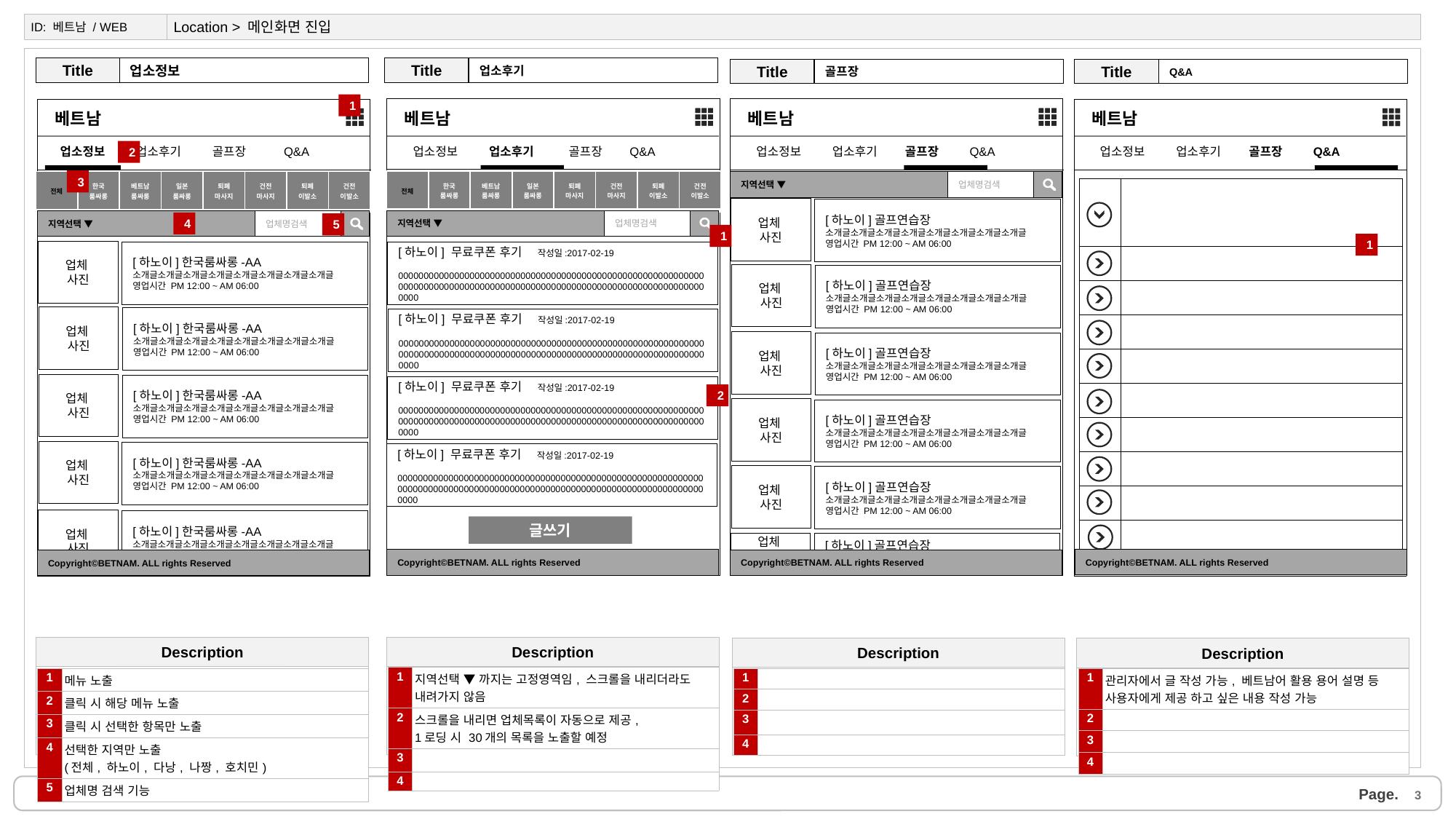

ID: 베트남 / WEB
Location > 메인화면 진입
업소정보
Title
업소후기
Title
Title
골프장
Title
Q&A
1
|  |
| --- |
|  |
| --- |
|  |
| --- |
|  |
| --- |
 베트남

   업소정보         업소후기          골프장       Q&A

 베트남

   업소정보         업소후기        골프장        Q&A

 베트남

  업소정보         업소후기         골프장          Q&A

 베트남

   업소정보         업소후기        골프장        Q&A

2
3
| 전체 | 한국 룸싸롱 | 베트남 룸싸롱 | 일본 룸싸롱 | 퇴폐 마사지 | 건전 마사지 | 퇴폐 이발소 | 건전 이발소 |
| --- | --- | --- | --- | --- | --- | --- | --- |
| 전체 | 한국 룸싸롱 | 베트남 룸싸롱 | 일본 룸싸롱 | 퇴폐 마사지 | 건전 마사지 | 퇴폐 이발소 | 건전 이발소 |
| --- | --- | --- | --- | --- | --- | --- | --- |
지역선택 ▼
업체명검색
|  |  |
| --- | --- |
|  |  |
|  |  |
|  |  |
|  |  |
|  |  |
|  |  |
|  |  |
|  |  |
|  |  |

업체
사진
[하노이]골프연습장
소개글소개글소개글소개글소개글소개글소개글소개글
영업시간 PM 12:00 ~ AM 06:00

지역선택 ▼
업체명검색
지역선택 ▼
업체명검색
4
5

1
1
업체
사진
[하노이]한국룸싸롱-AA
소개글소개글소개글소개글소개글소개글소개글소개글
영업시간 PM 12:00 ~ AM 06:00
[하노이] 무료쿠폰 후기    작성일:2017-02-19

0000000000000000000000000000000000000000000000000000000000000000000000000000000000000000000000000000000000000000000000000000

업체
사진
[하노이]골프연습장
소개글소개글소개글소개글소개글소개글소개글소개글
영업시간 PM 12:00 ~ AM 06:00

업체
사진
[하노이]한국룸싸롱-AA
소개글소개글소개글소개글소개글소개글소개글소개글
영업시간 PM 12:00 ~ AM 06:00
[하노이] 무료쿠폰 후기    작성일:2017-02-19

0000000000000000000000000000000000000000000000000000000000000000000000000000000000000000000000000000000000000000000000000000

업체
사진
[하노이]골프연습장
소개글소개글소개글소개글소개글소개글소개글소개글
영업시간 PM 12:00 ~ AM 06:00

업체
사진
[하노이]한국룸싸롱-AA
소개글소개글소개글소개글소개글소개글소개글소개글
영업시간 PM 12:00 ~ AM 06:00
[하노이] 무료쿠폰 후기    작성일:2017-02-19

0000000000000000000000000000000000000000000000000000000000000000000000000000000000000000000000000000000000000000000000000000
2

업체
사진
[하노이]골프연습장
소개글소개글소개글소개글소개글소개글소개글소개글
영업시간 PM 12:00 ~ AM 06:00

업체
사진
[하노이]한국룸싸롱-AA
소개글소개글소개글소개글소개글소개글소개글소개글
영업시간 PM 12:00 ~ AM 06:00
[하노이] 무료쿠폰 후기    작성일:2017-02-19

0000000000000000000000000000000000000000000000000000000000000000000000000000000000000000000000000000000000000000000000000000

업체
사진
[하노이]골프연습장
소개글소개글소개글소개글소개글소개글소개글소개글
영업시간 PM 12:00 ~ AM 06:00

업체
사진
[하노이]한국룸싸롱-AA
소개글소개글소개글소개글소개글소개글소개글소개글
영업시간 PM 12:00 ~ AM 06:00
글쓰기

업체
사진

[하노이]골프연습장
소개글소개글소개글소개글소개글소개글소개글소개글
영업시간 PM 12:00 ~ AM 06:00
Copyright©BETNAM. ALL rights Reserved
Copyright©BETNAM. ALL rights Reserved
Copyright©BETNAM. ALL rights Reserved
Copyright©BETNAM. ALL rights Reserved
Description

Description

Description

Description

| 1 | 지역선택 ▼ 까지는 고정영역임, 스크롤을 내리더라도 내려가지 않음 |
| --- | --- |
| 2 | 스크롤을 내리면 업체목록이 자동으로 제공, 1로딩 시 30개의 목록을 노출할 예정 |
| 3 |  |
| 4 |  |
| 1 |  |
| --- | --- |
| 2 |  |
| 3 |  |
| 4 |  |
| 1 | 관리자에서 글 작성 가능, 베트남어 활용 용어 설명 등 사용자에게 제공 하고 싶은 내용 작성 가능 |
| --- | --- |
| 2 |  |
| 3 |  |
| 4 |  |
| 1 | 메뉴 노출 |
| --- | --- |
| 2 | 클릭 시 해당 메뉴 노출 |
| 3 | 클릭 시 선택한 항목만 노출 |
| 4 | 선택한 지역만 노출 (전체, 하노이, 다낭, 나짱, 호치민) |
| 5 | 업체명 검색 기능 |
3